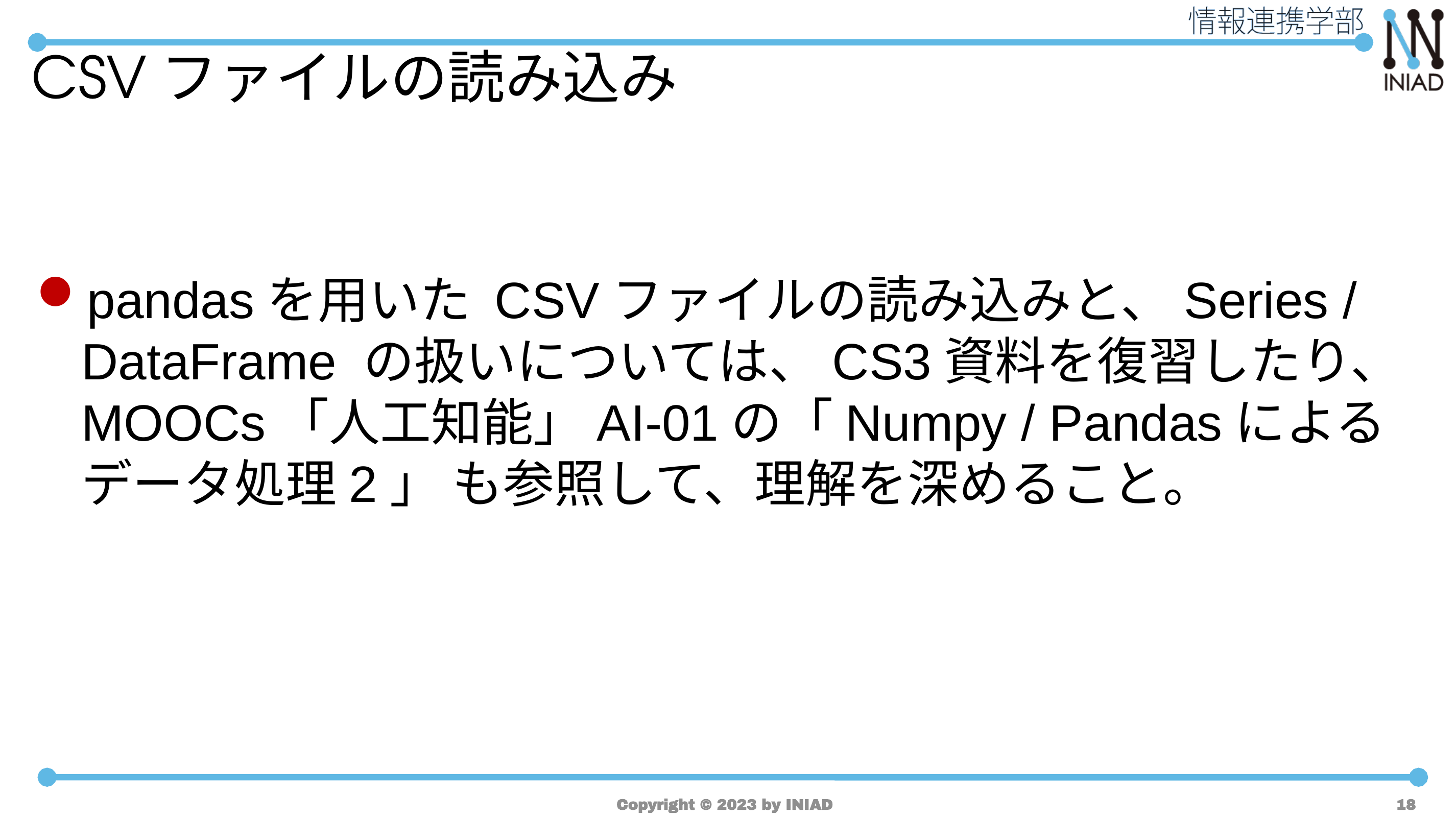

# CSVファイルの読み込み
pandasを用いた CSVファイルの読み込みと、Series / DataFrame の扱いについては、CS3資料を復習したり、MOOCs「人工知能」AI-01の「Numpy / Pandasによるデータ処理2」 も参照して、理解を深めること。
Copyright © 2023 by INIAD
18